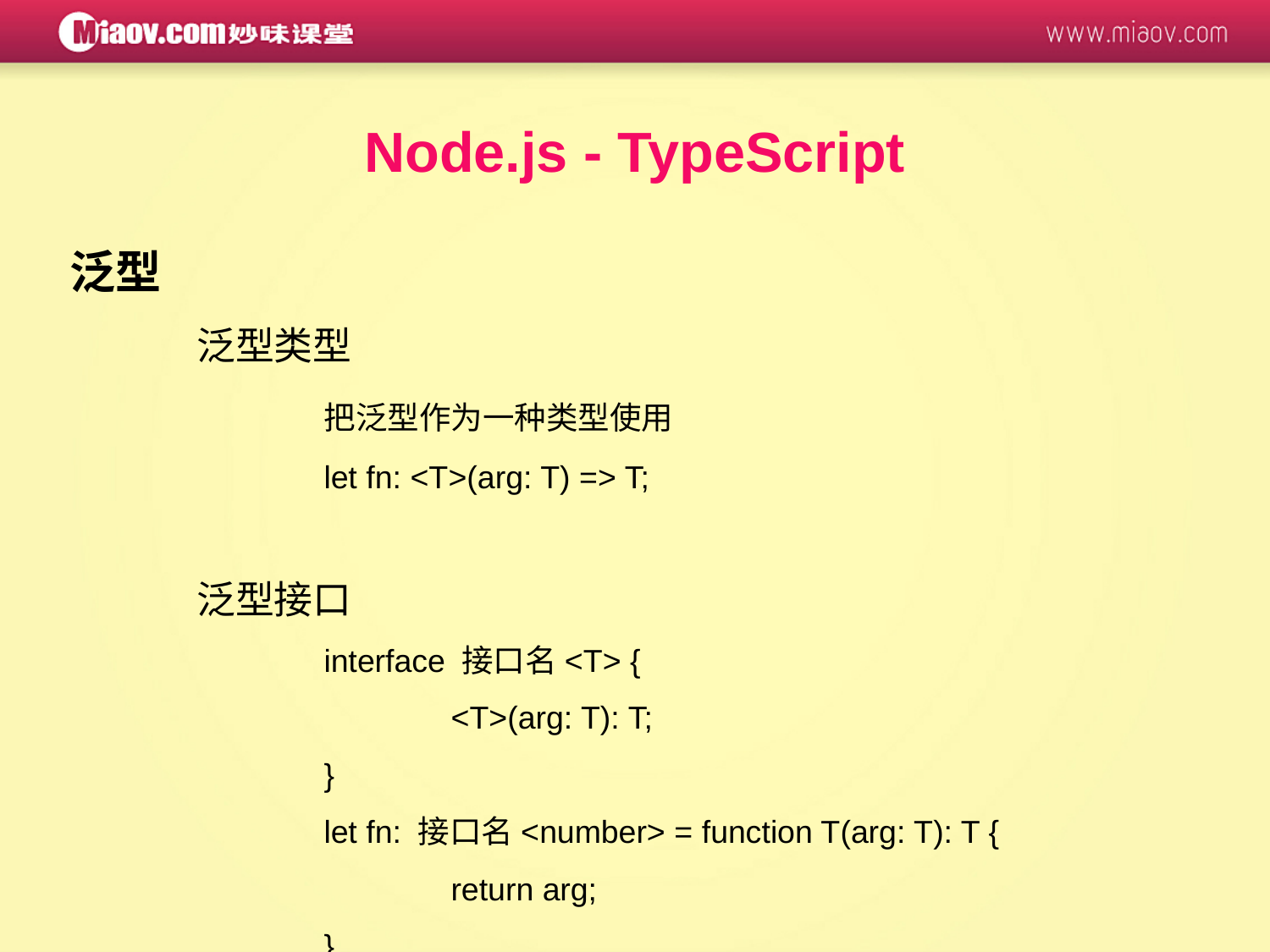

Node.js - TypeScript
泛型
	泛型类型
		把泛型作为一种类型使用
		let fn: <T>(arg: T) => T;

	泛型接口
		interface 接口名<T> {
			<T>(arg: T): T;
		}
		let fn: 接口名<number> = function T(arg: T): T {
			return arg;
		}